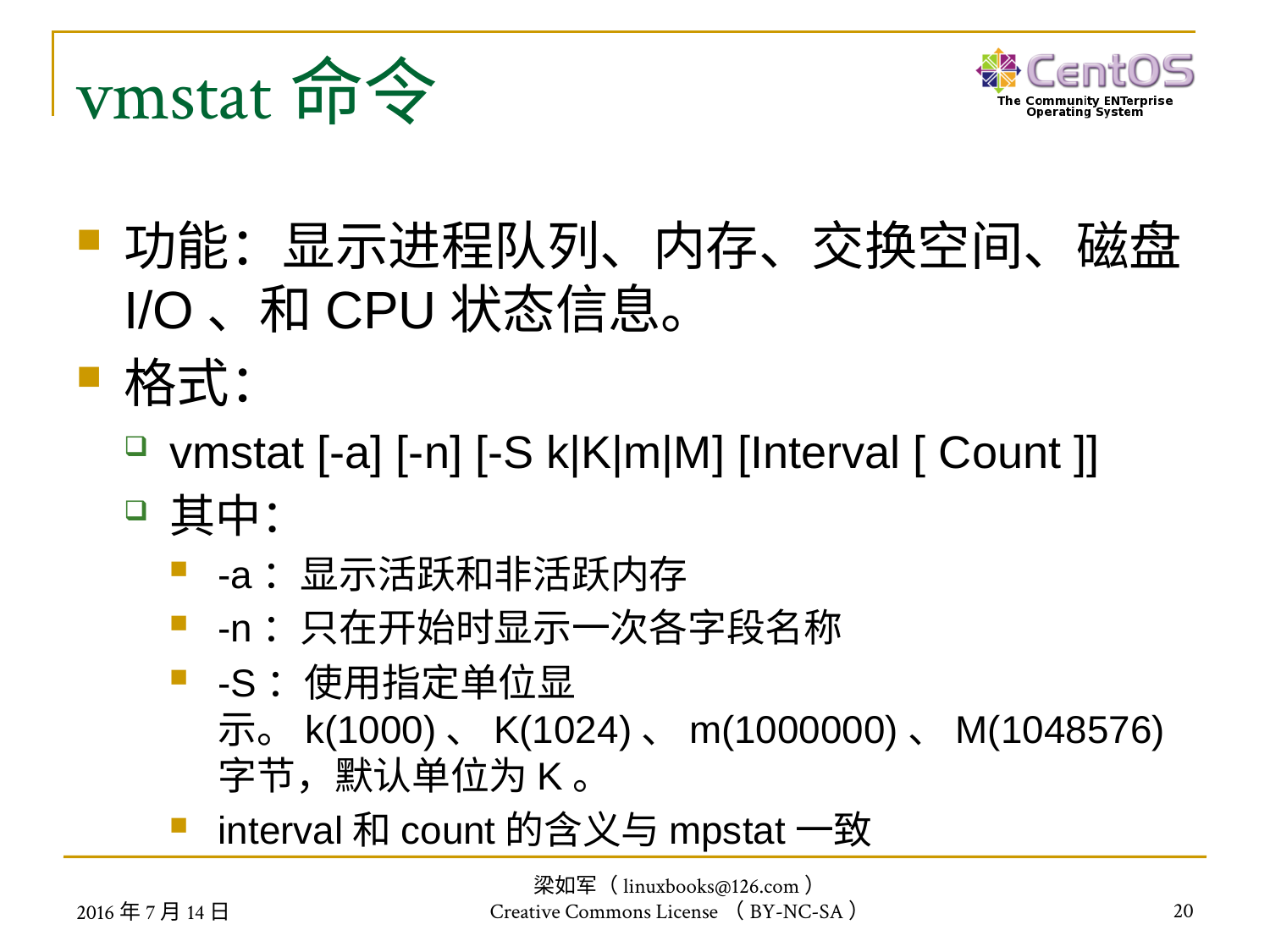

# vmstat命令
功能：显示进程队列、内存、交换空间、磁盘I/O、和CPU状态信息。
格式：
vmstat [-a] [-n] [-S k|K|m|M] [Interval [ Count ]]
其中：
-a：显示活跃和非活跃内存
-n：只在开始时显示一次各字段名称
-S：使用指定单位显示。k(1000)、K(1024)、m(1000000)、M(1048576) 字节，默认单位为K。
interval和count的含义与mpstat一致

梁如军（linuxbooks@126.com）
Creative Commons License（BY-NC-SA）
2016年7月14日
20